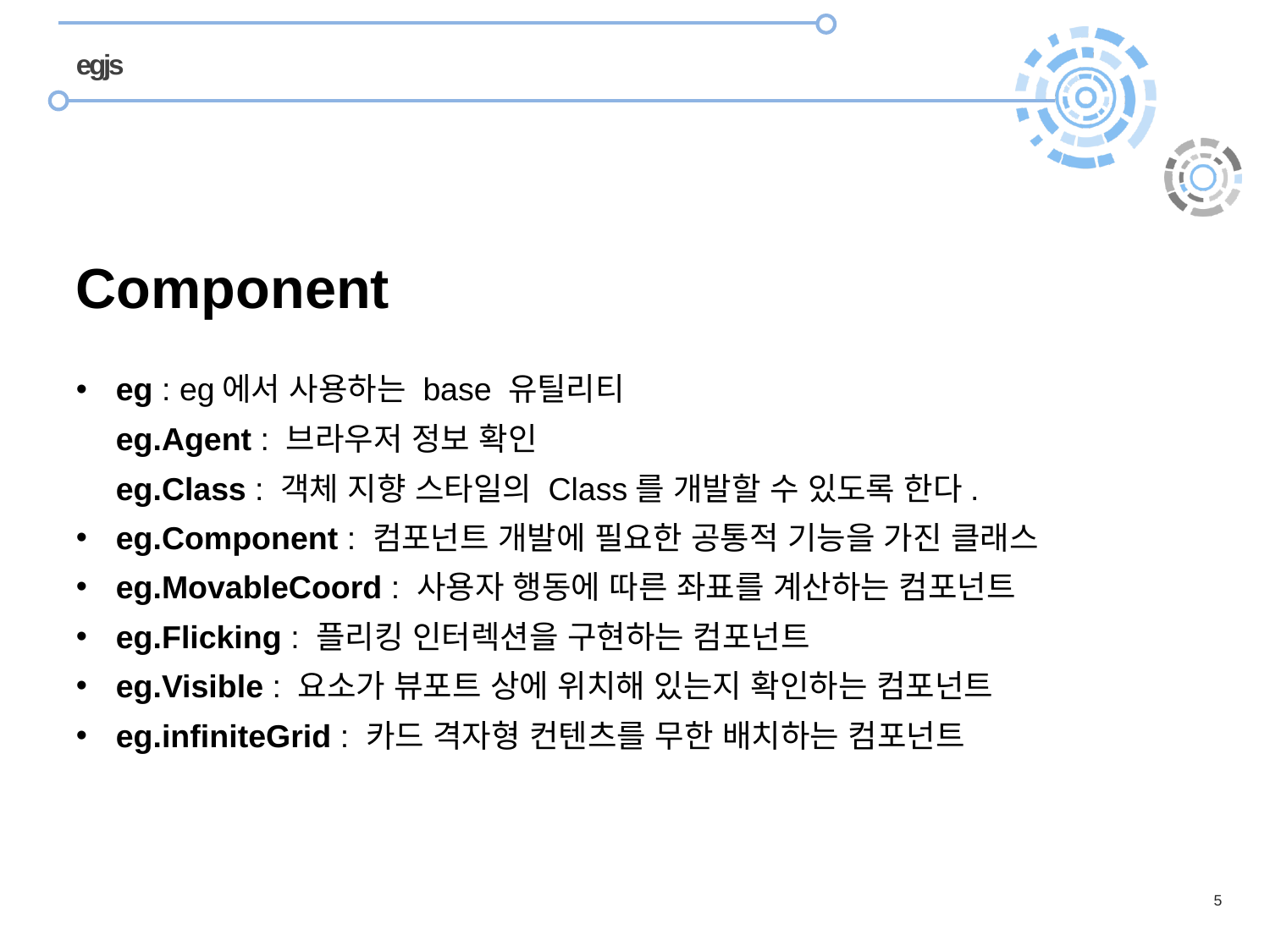

egjs
Component

eg : eg에서 사용하는 base 유틸리티
eg.Agent : 브라우저 정보 확인
eg.Class : 객체 지향 스타일의 Class를 개발할 수 있도록 한다.
eg.Component : 컴포넌트 개발에 필요한 공통적 기능을 가진 클래스
eg.MovableCoord : 사용자 행동에 따른 좌표를 계산하는 컴포넌트
eg.Flicking : 플리킹 인터렉션을 구현하는 컴포넌트
eg.Visible : 요소가 뷰포트 상에 위치해 있는지 확인하는 컴포넌트
eg.infiniteGrid : 카드 격자형 컨텐츠를 무한 배치하는 컴포넌트